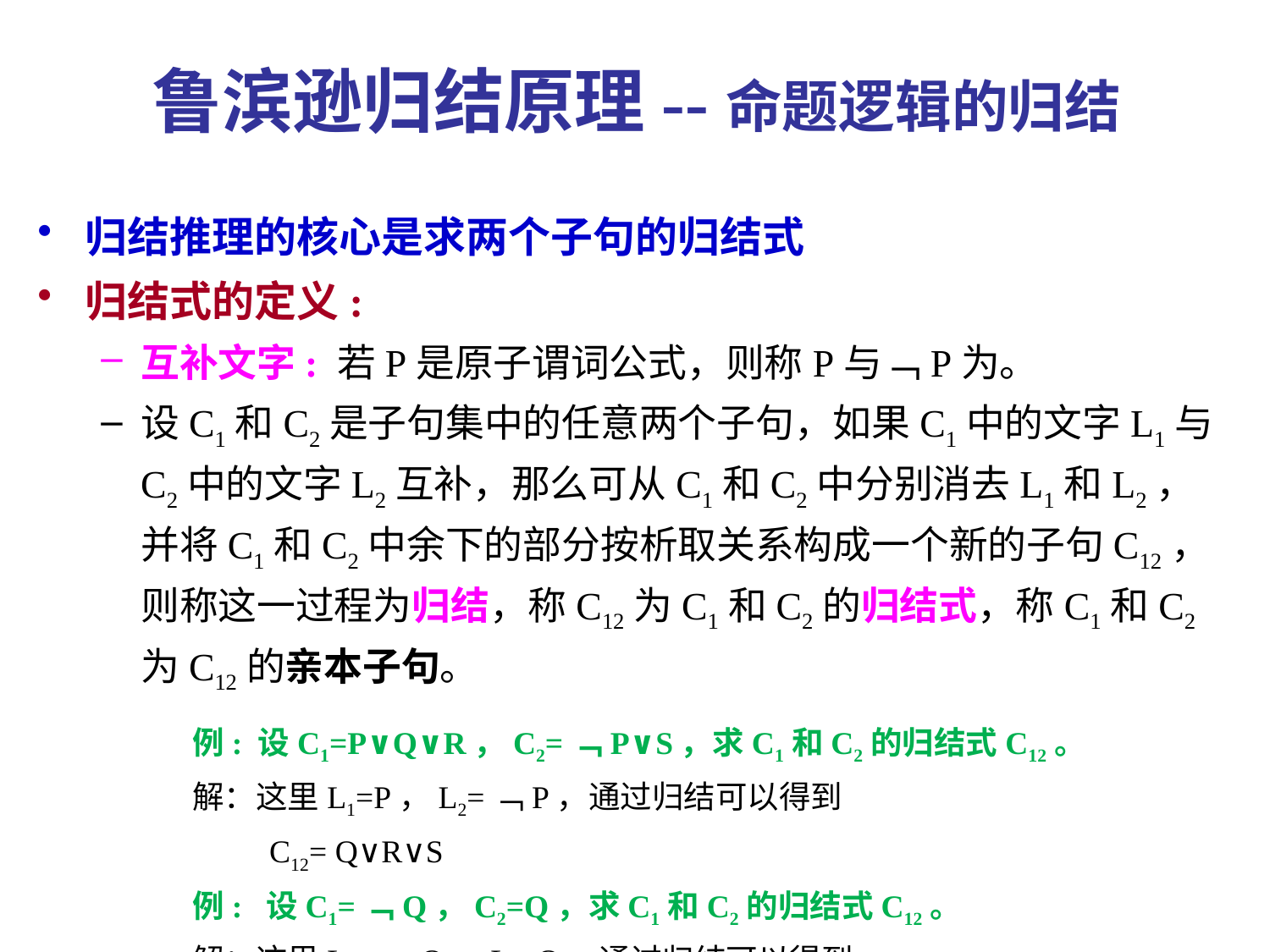

# 鲁滨逊归结原理--命题逻辑的归结
归结推理的核心是求两个子句的归结式
归结式的定义:
互补文字: 若P是原子谓词公式，则称P与﹁P为。
设C1和C2是子句集中的任意两个子句，如果C1中的文字L1与C2中的文字L2互补，那么可从C1和C2中分别消去L1和L2，并将C1和C2中余下的部分按析取关系构成一个新的子句C12，则称这一过程为归结，称C12为C1和C2的归结式，称C1和C2为C12的亲本子句。
     例: 设C1=P∨Q∨R，C2=﹁P∨S，求C1和C2的归结式C12。
     解：这里L1=P，L2=﹁P，通过归结可以得到
               C12= Q∨R∨S
     例:  设C1=﹁Q，C2=Q，求C1和C2的归结式C12。
     解：这里L1=﹁Q，L2=Q，通过归结可以得到
               C12= NIL